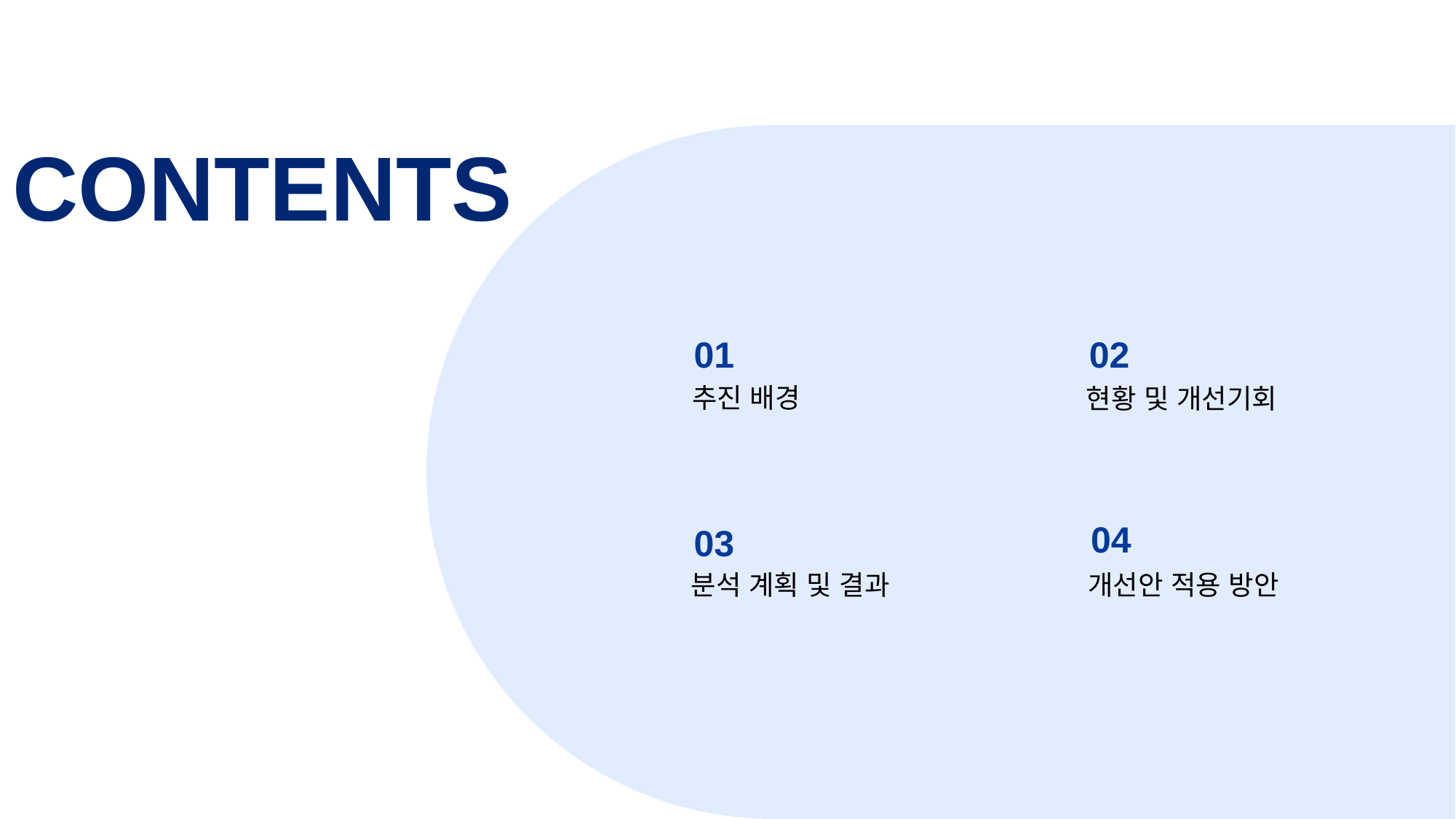

CONTENTS
01
02
추진 배경
현황 및 개선기회
04
03
분석 계획 및 결과
개선안 적용 방안